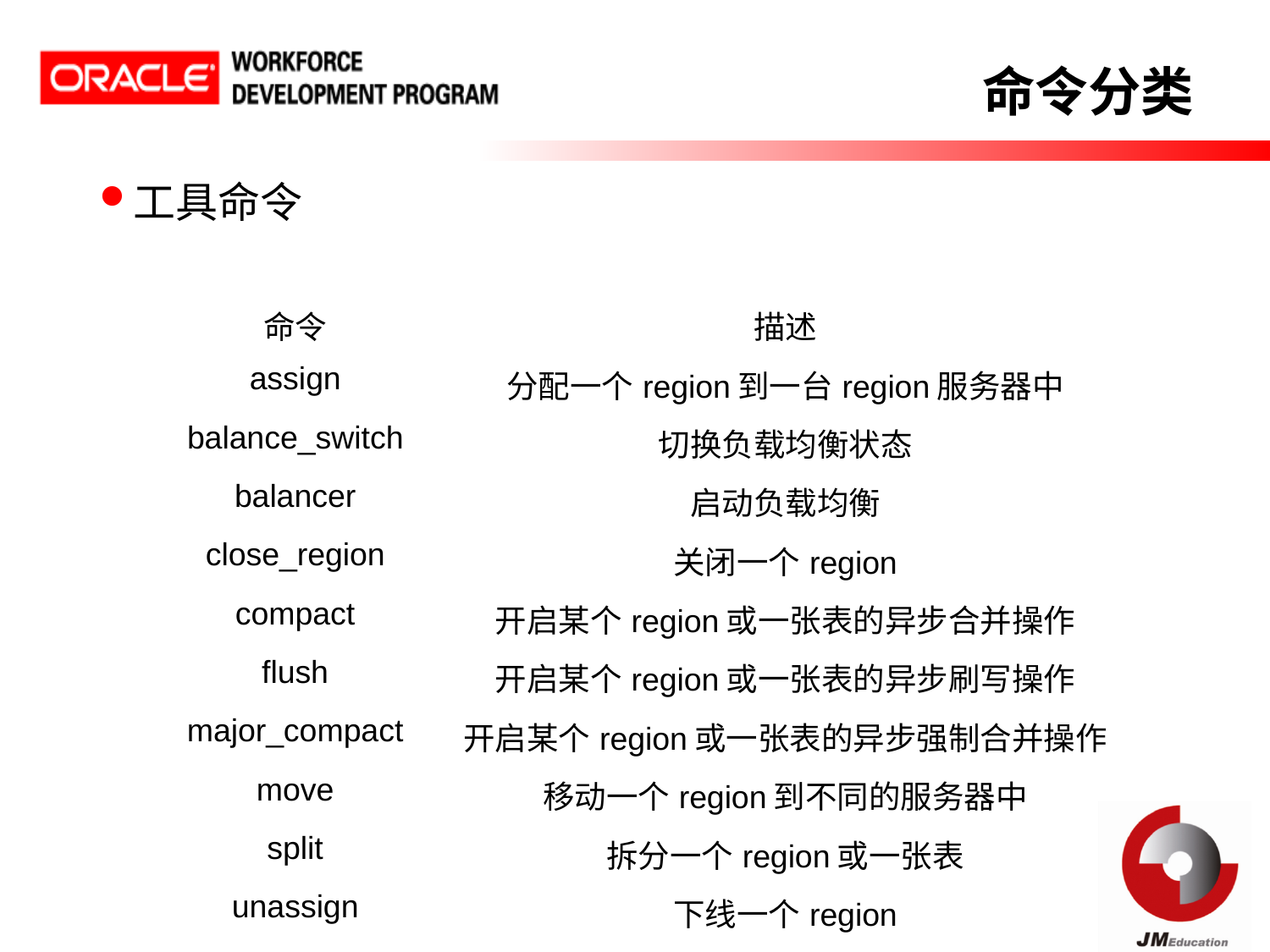

命令分类
工具命令
| 命令 | 描述 |
| --- | --- |
| assign | 分配一个region到一台region服务器中 |
| balance\_switch | 切换负载均衡状态 |
| balancer | 启动负载均衡 |
| close\_region | 关闭一个region |
| compact | 开启某个region或一张表的异步合并操作 |
| flush | 开启某个region或一张表的异步刷写操作 |
| major\_compact | 开启某个region或一张表的异步强制合并操作 |
| move | 移动一个region到不同的服务器中 |
| split | 拆分一个region或一张表 |
| unassign | 下线一个region |
| zk\_dump | 转存ZooKeeper固有信息到HBase中 |